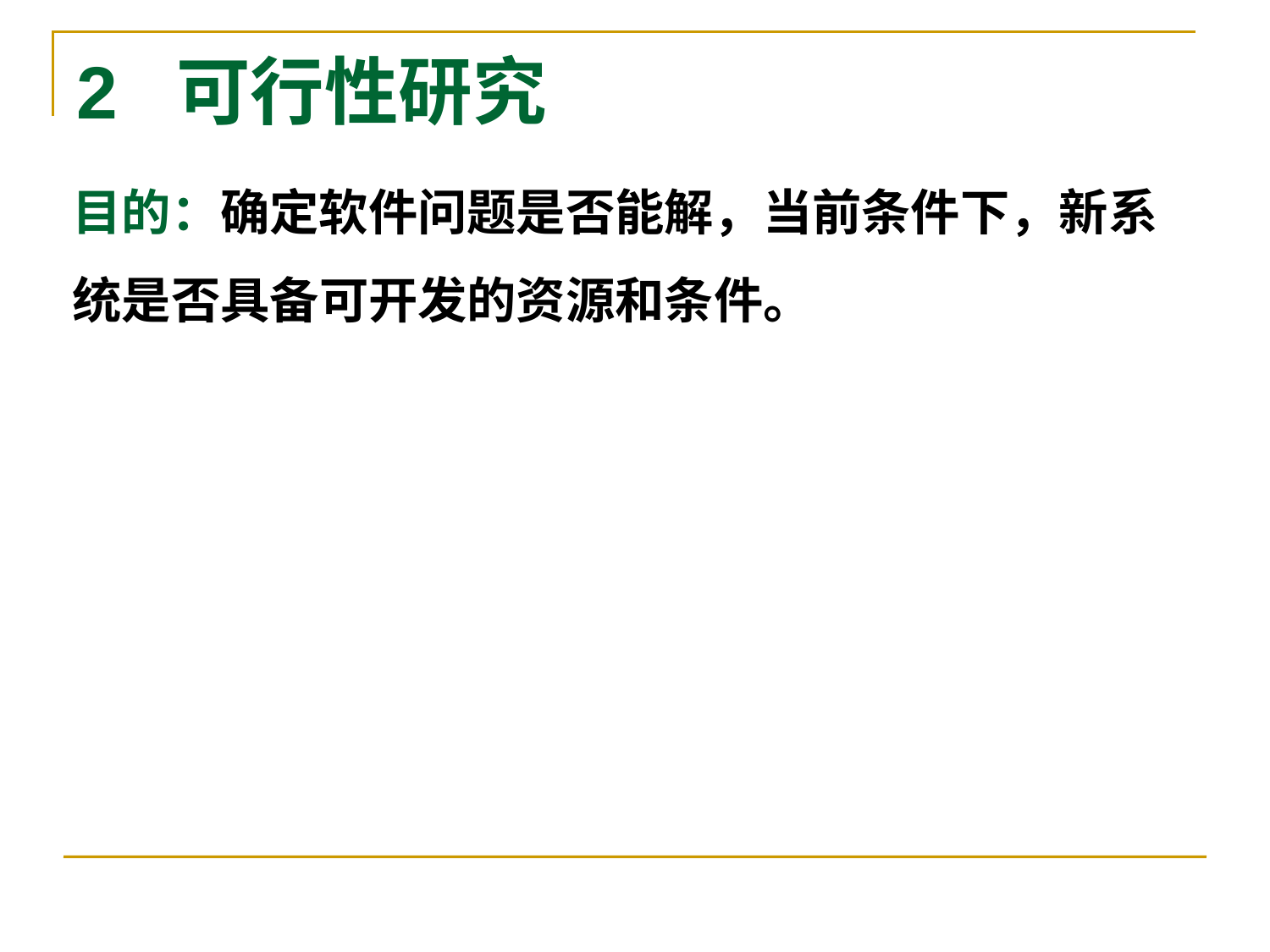

# 2  可行性研究
目的：确定软件问题是否能解，当前条件下，新系统是否具备可开发的资源和条件。